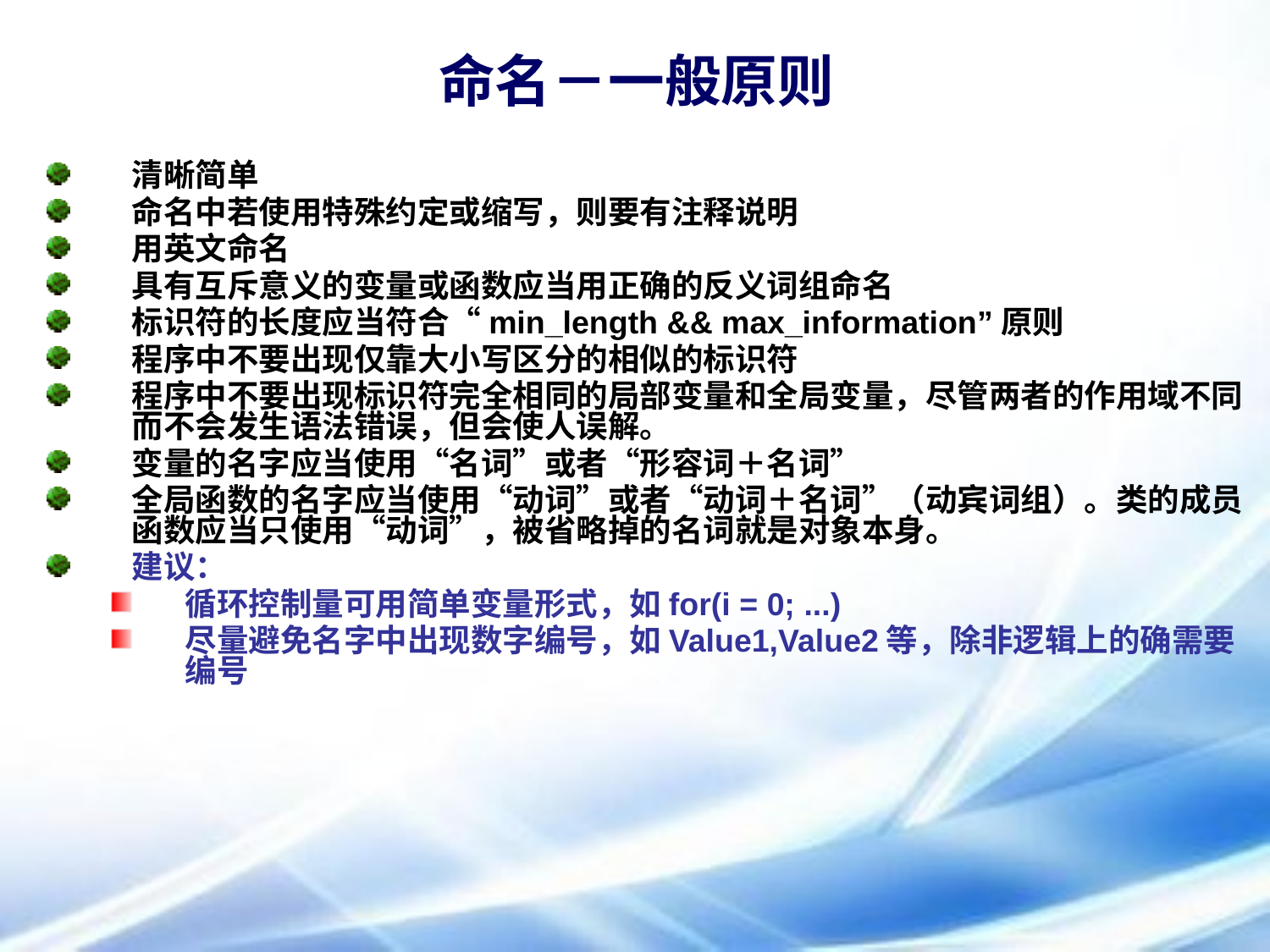

# 命名－一般原则
清晰简单
命名中若使用特殊约定或缩写，则要有注释说明
用英文命名
具有互斥意义的变量或函数应当用正确的反义词组命名
标识符的长度应当符合“min_length && max_information”原则
程序中不要出现仅靠大小写区分的相似的标识符
程序中不要出现标识符完全相同的局部变量和全局变量，尽管两者的作用域不同而不会发生语法错误，但会使人误解。
变量的名字应当使用“名词”或者“形容词＋名词”
全局函数的名字应当使用“动词”或者“动词＋名词”（动宾词组）。类的成员函数应当只使用“动词”，被省略掉的名词就是对象本身。
建议：
循环控制量可用简单变量形式，如for(i = 0; ...)
尽量避免名字中出现数字编号，如Value1,Value2等，除非逻辑上的确需要编号